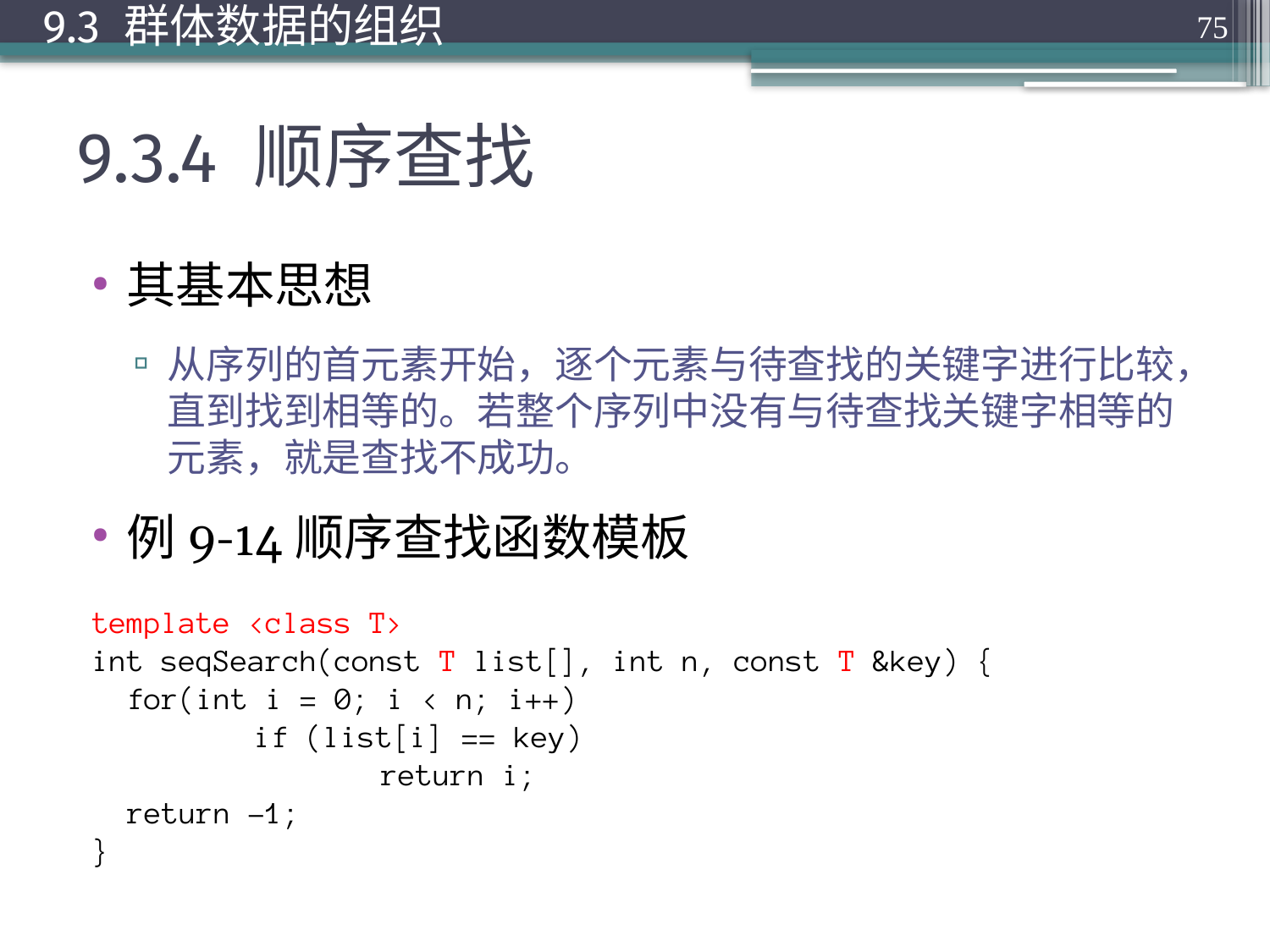

9.3 群体数据的组织
75
# 9.3.4 顺序查找
其基本思想
从序列的首元素开始，逐个元素与待查找的关键字进行比较，直到找到相等的。若整个序列中没有与待查找关键字相等的元素，就是查找不成功。
例9-14顺序查找函数模板
template <class T>
int seqSearch(const T list[], int n, const T &key) {
	for(int i = 0; i < n; i++)
		if (list[i] == key)
			return i;
	return -1;
}